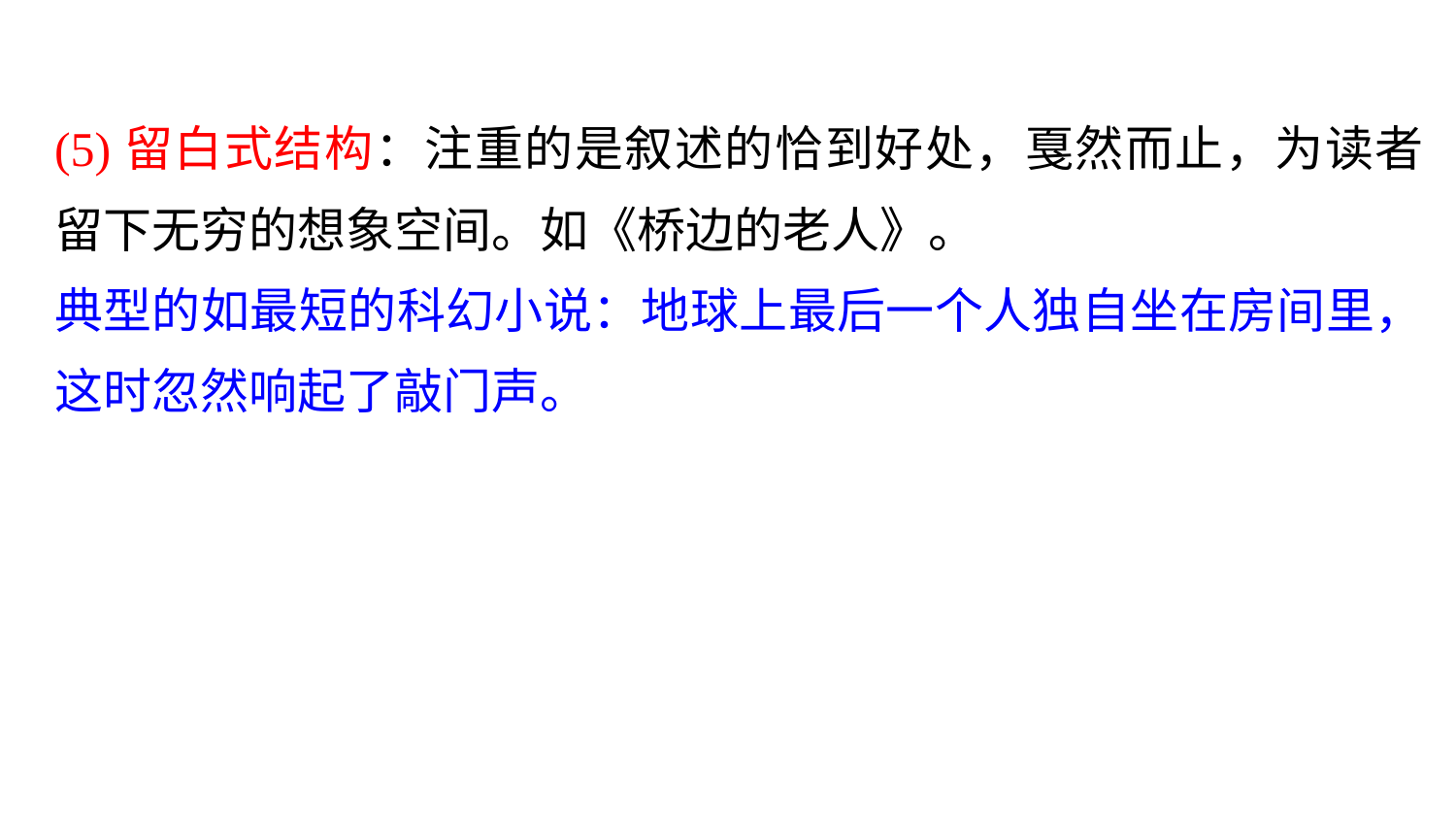

(5)留白式结构：注重的是叙述的恰到好处，戛然而止，为读者留下无穷的想象空间。如《桥边的老人》。
典型的如最短的科幻小说：地球上最后一个人独自坐在房间里，这时忽然响起了敲门声。